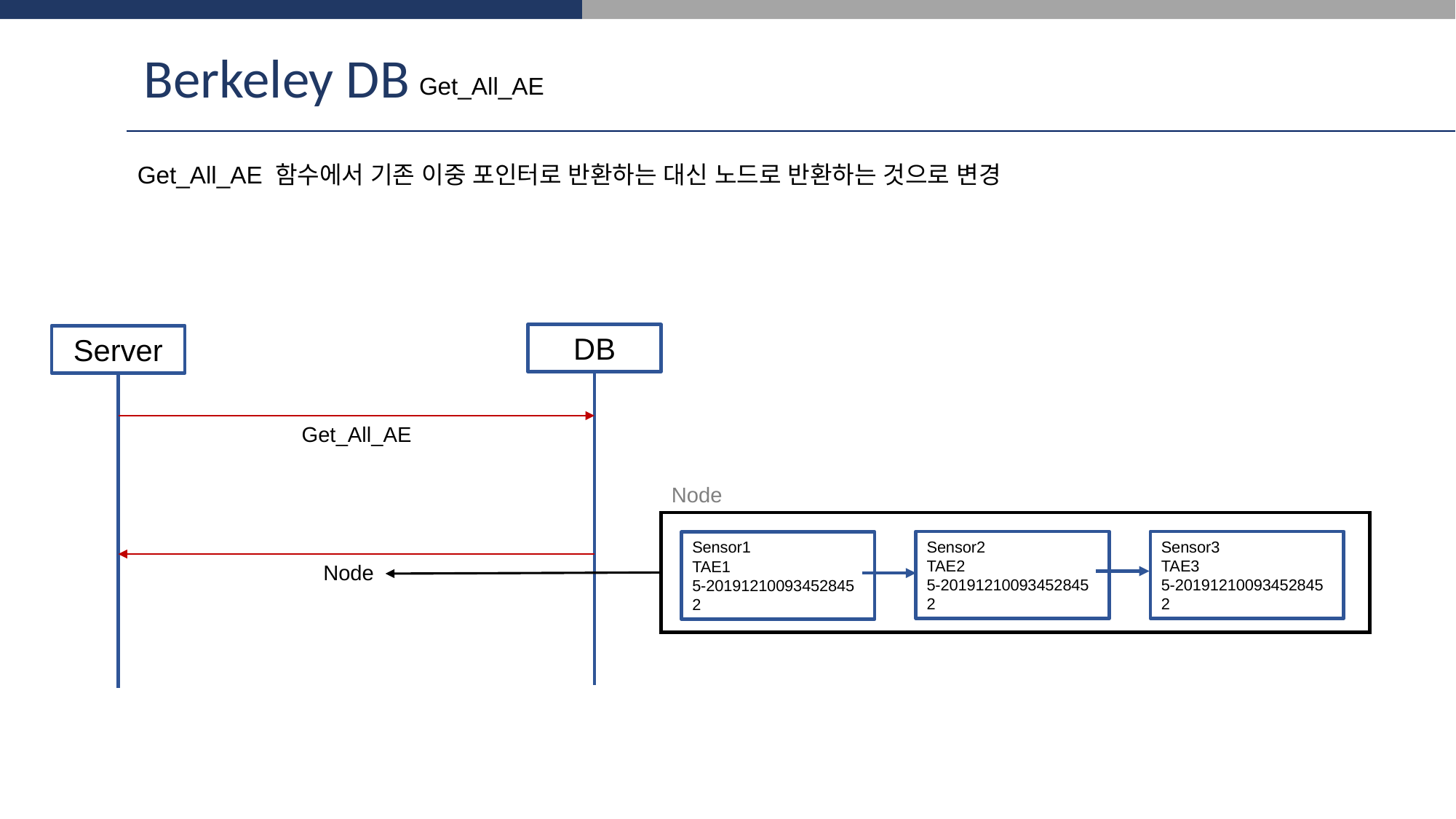

Berkeley DB
Get_All_AE
Get_All_AE 함수에서 기존 이중 포인터로 반환하는 대신 노드로 반환하는 것으로 변경
DB
Server
Get_All_AE
Node

Sensor2
TAE2
5-20191210093452845
2
Sensor3
TAE3
5-20191210093452845
2
Sensor1
TAE1
5-20191210093452845
2
Node